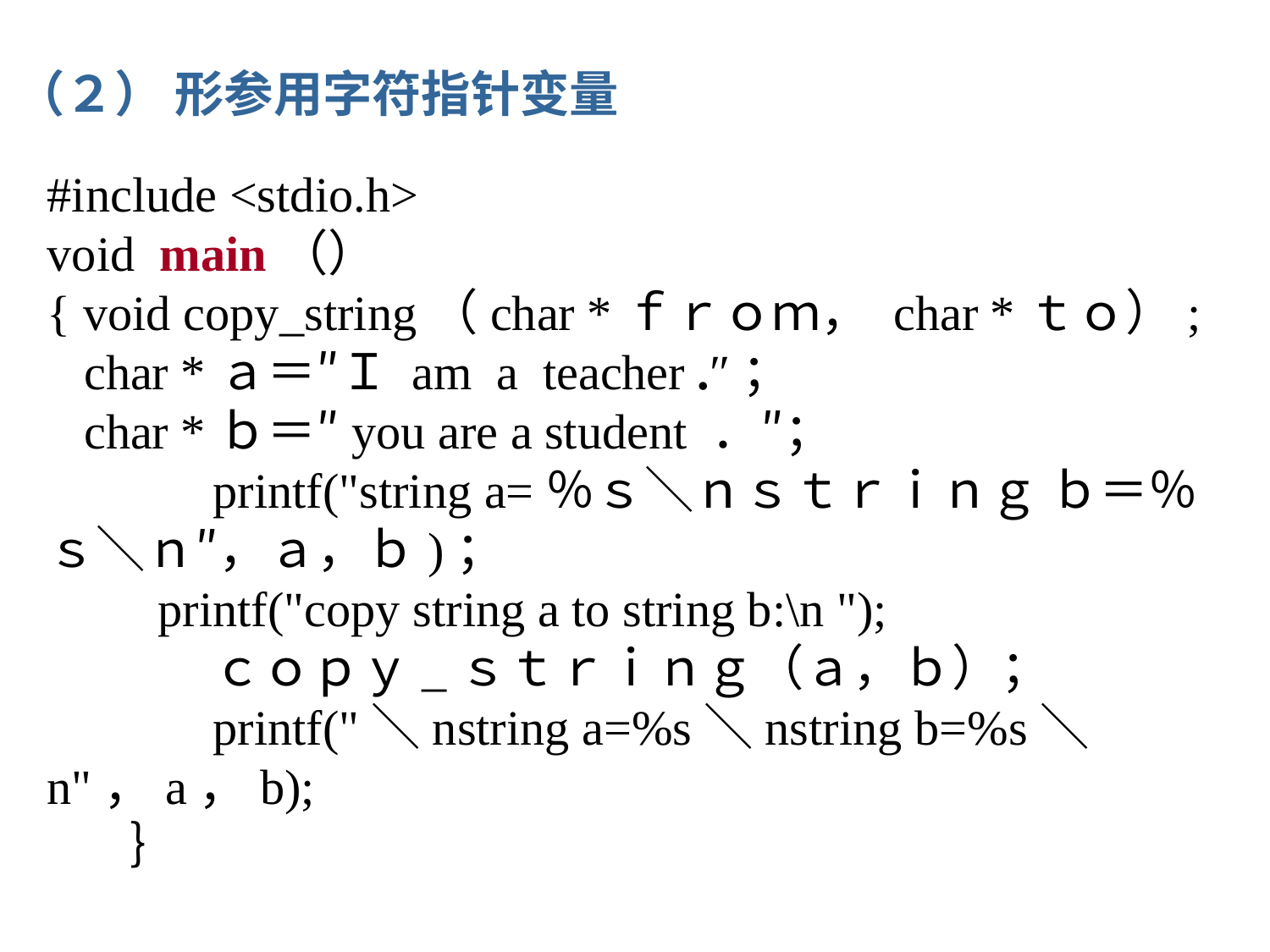

（２） 形参用字符指针变量
#include <stdio.h>
void  main（）
{ void copy_string（char *ｆｒｏｍ， char *ｔｏ）;
   char *ａ＝″Ｉ am  a  teacher .″；
   char *ｂ＝″you are a student ．″；
　　     printf("string a=％ｓ＼ｎｓｔｒｉｎｇ ｂ＝％ｓ＼ｎ″，ａ，ｂ)；
         printf("copy string a to string b:\n ");
     　　ｃｏｐｙ_ｓｔｒｉｎｇ（ａ，ｂ）；
　　     printf("＼nstring a=%s＼nstring b=%s＼n"，a，b);
  　｝